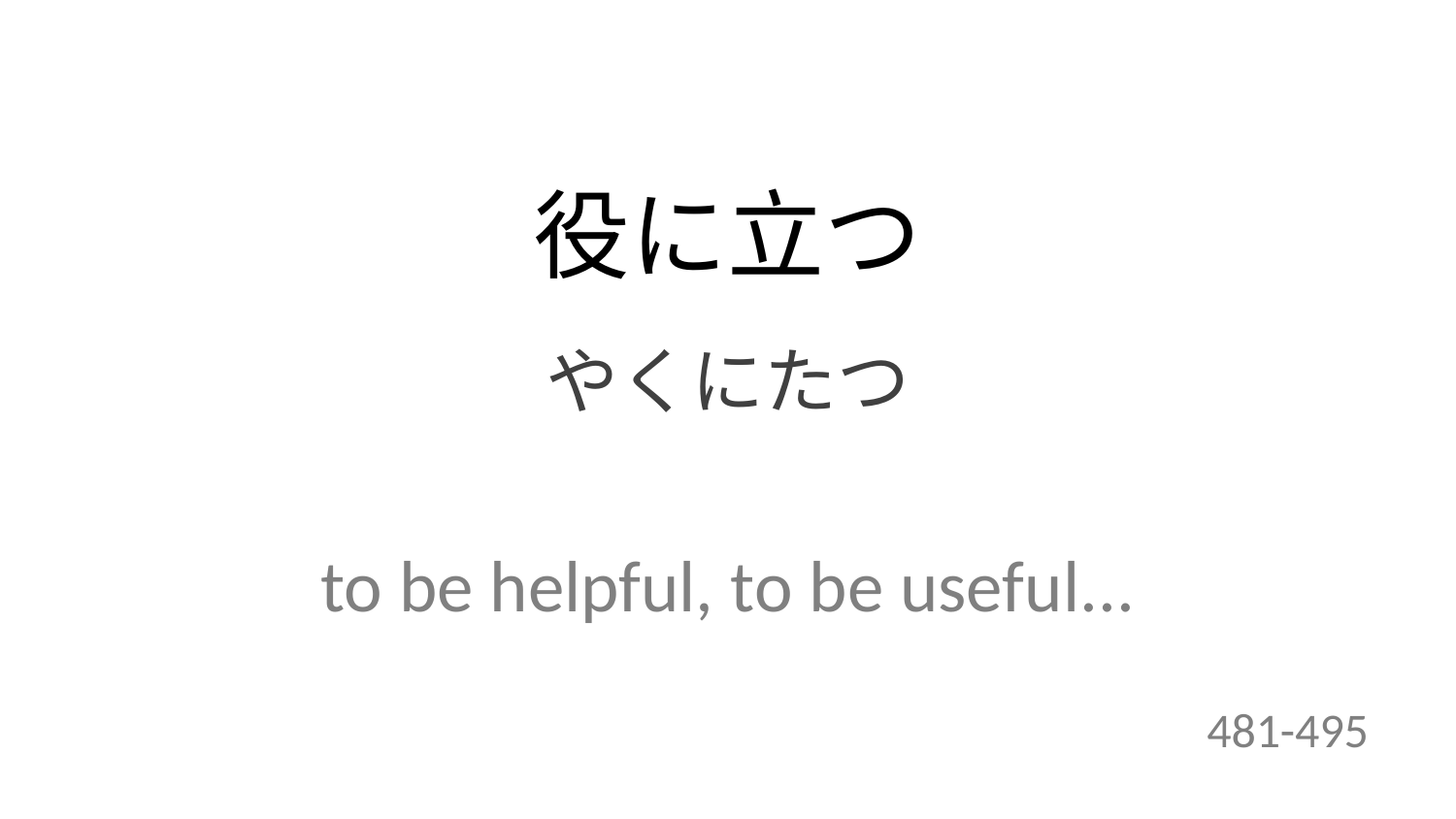

役に立つ

やくにたつ
to be helpful, to be useful...
481-495